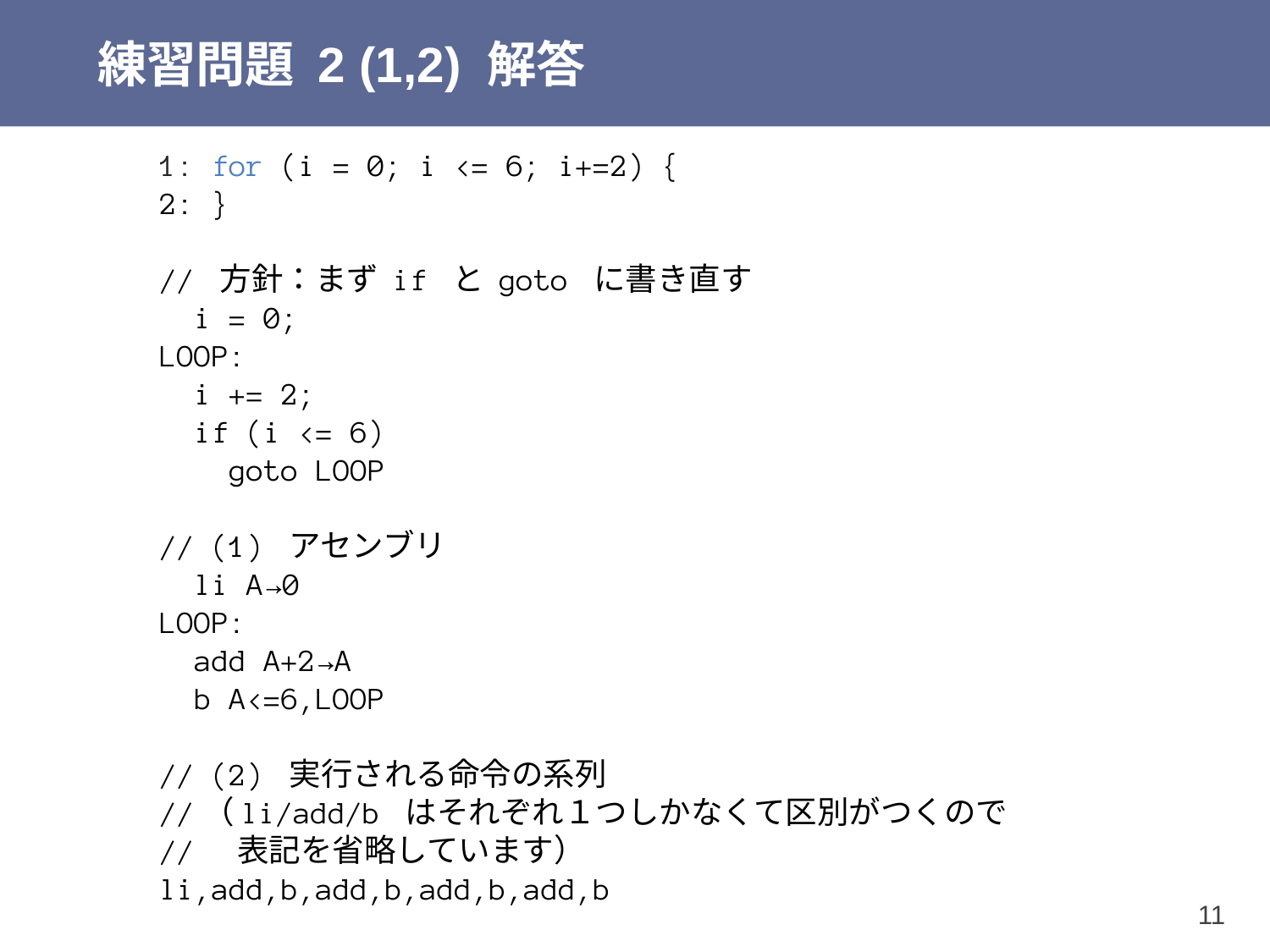

# 練習問題 2 (1,2) 解答
1: for (i = 0; i <= 6; i+=2) {
2: }

// 方針：まず if と goto に書き直す
  i = 0;
LOOP:
  i += 2;
  if (i <= 6)
    goto LOOP

// (1) アセンブリ
  li A→0
LOOP:
  add A+2→A
  b A<=6,LOOP

// (2) 実行される命令の系列
//（li/add/b はそれぞれ１つしかなくて区別がつくので
//  表記を省略しています）
li,add,b,add,b,add,b,add,b